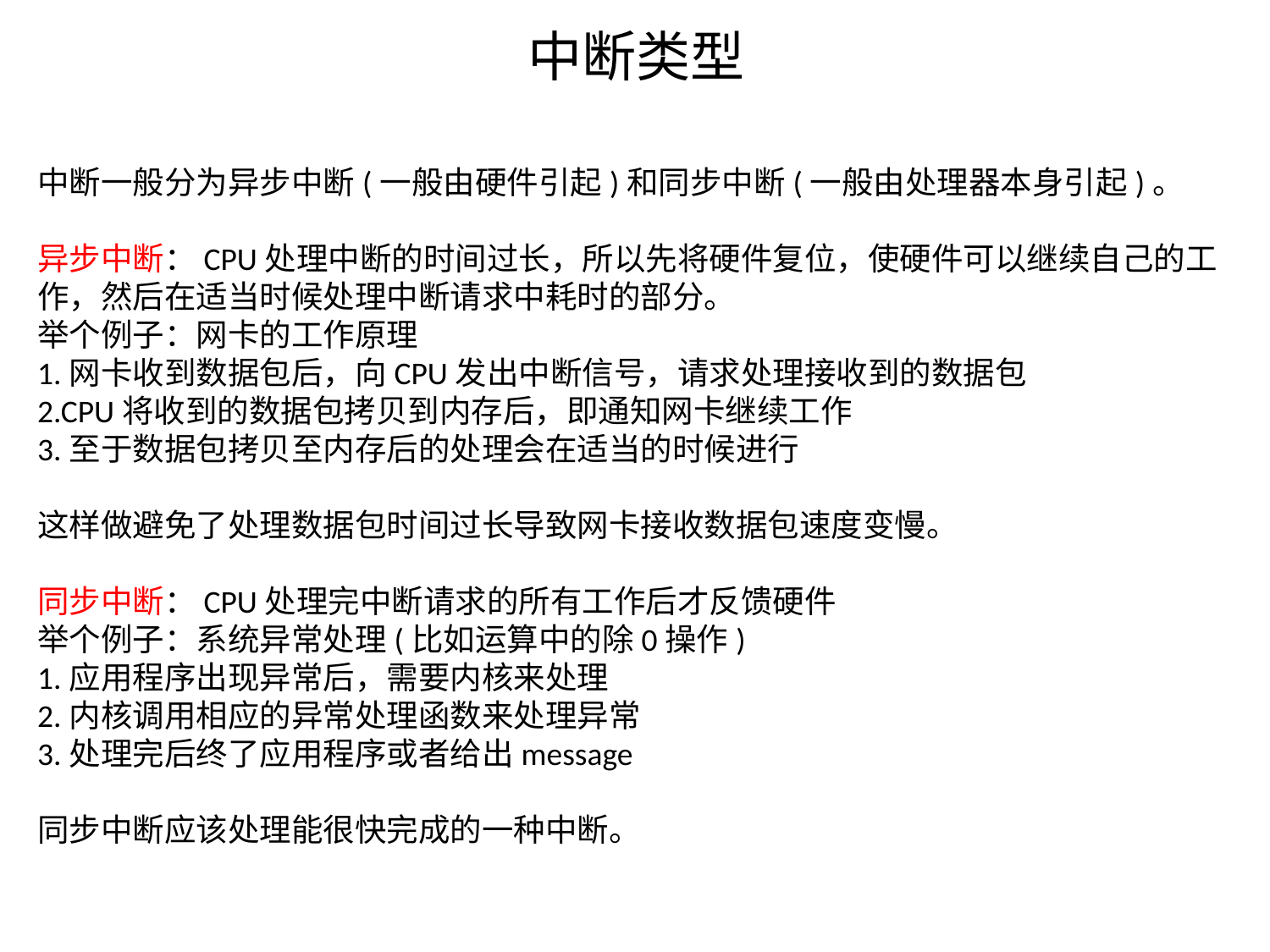

# 中断类型
中断一般分为异步中断(一般由硬件引起)和同步中断(一般由处理器本身引起)。

异步中断：CPU处理中断的时间过长，所以先将硬件复位，使硬件可以继续自己的工作，然后在适当时候处理中断请求中耗时的部分。
举个例子：网卡的工作原理
1.网卡收到数据包后，向CPU发出中断信号，请求处理接收到的数据包
2.CPU将收到的数据包拷贝到内存后，即通知网卡继续工作
3.至于数据包拷贝至内存后的处理会在适当的时候进行

这样做避免了处理数据包时间过长导致网卡接收数据包速度变慢。

同步中断：CPU处理完中断请求的所有工作后才反馈硬件
举个例子：系统异常处理(比如运算中的除0操作)
1.应用程序出现异常后，需要内核来处理
2.内核调用相应的异常处理函数来处理异常
3.处理完后终了应用程序或者给出message

同步中断应该处理能很快完成的一种中断。